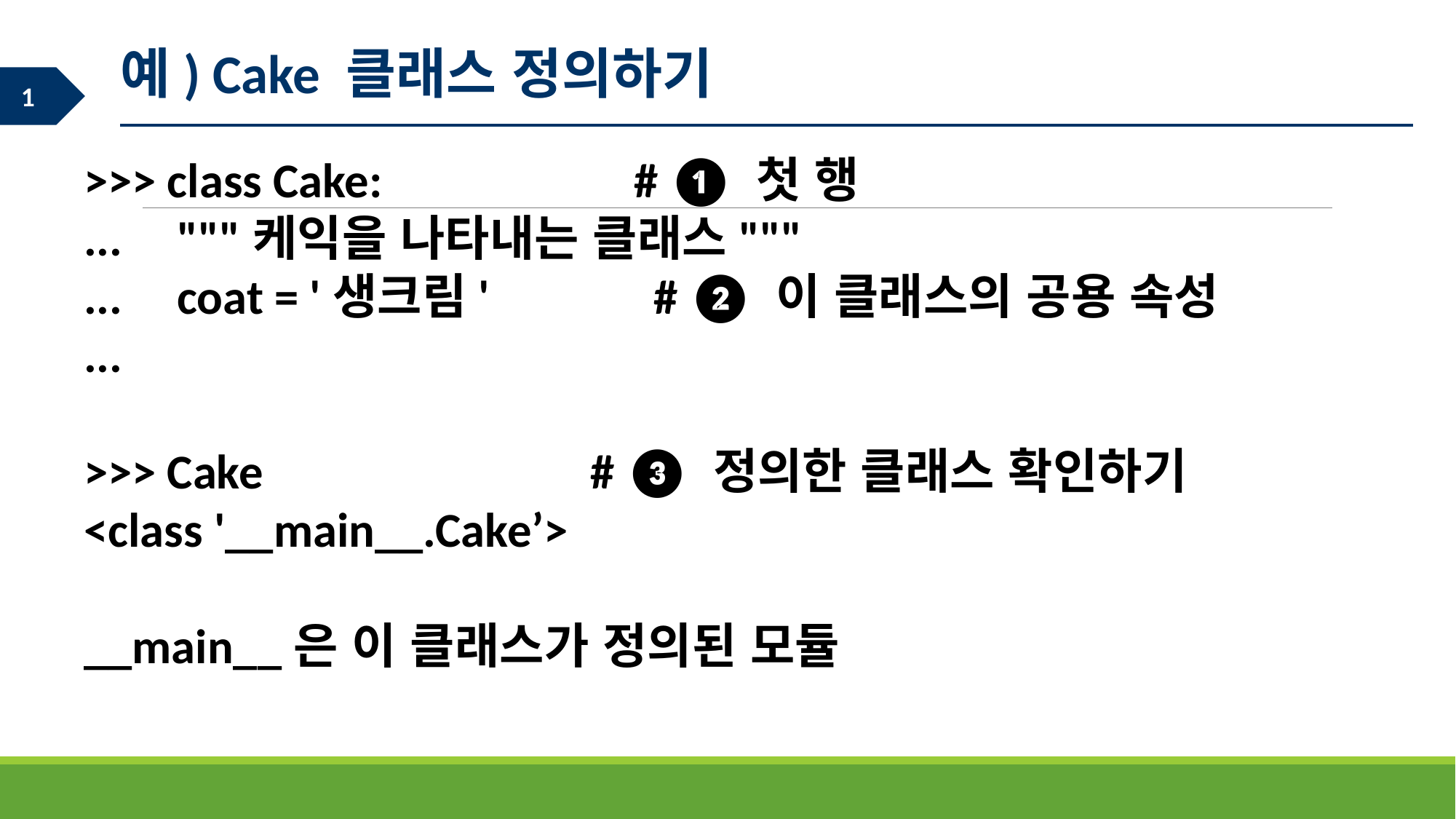

예) Cake 클래스 정의하기
>>> class Cake:                       # ❶ 첫 행
...     """케익을 나타내는 클래스"""
...     coat = '생크림'               # ❷ 이 클래스의 공용 속성
...

>>> Cake                              # ❸ 정의한 클래스 확인하기
<class '__main__.Cake’>

__main__은 이 클래스가 정의된 모듈